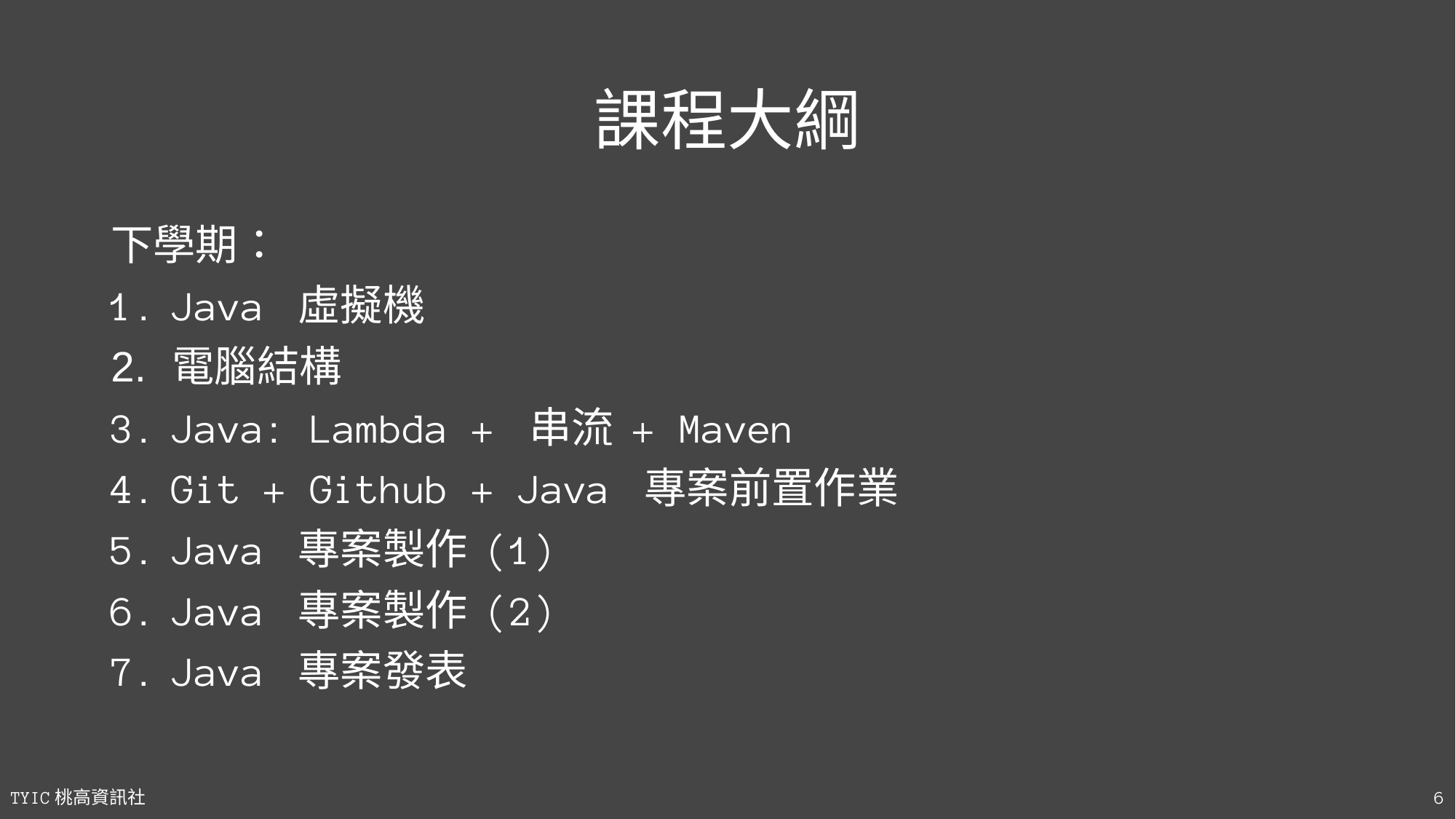

# 課程大綱
下學期：
Java 虛擬機
電腦結構
Java: Lambda + 串流 + Maven
Git + Github + Java 專案前置作業
Java 專案製作 (1)
Java 專案製作 (2)
Java 專案發表